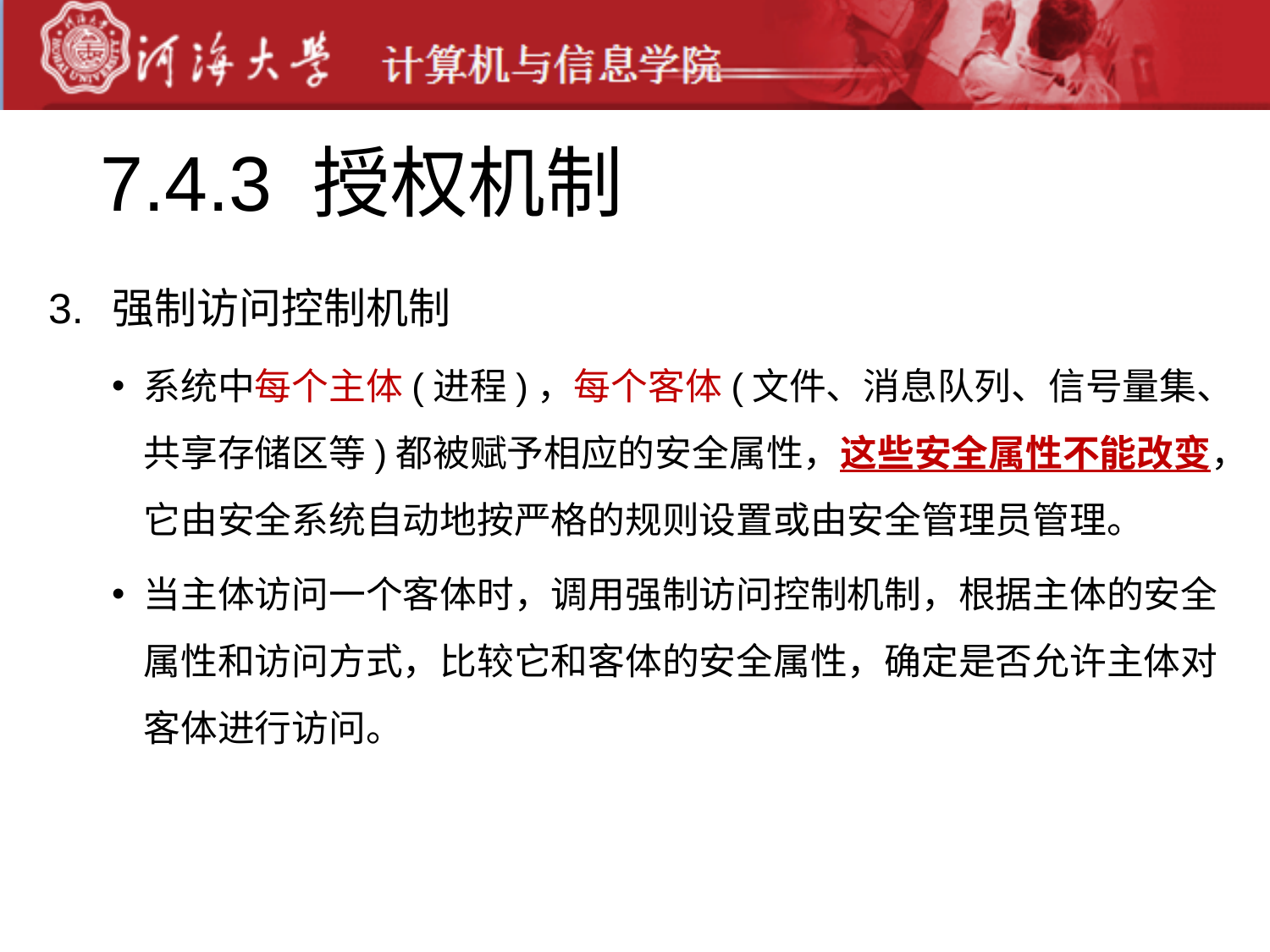

# 7.4.3 授权机制
强制访问控制机制
系统中每个主体(进程)，每个客体(文件、消息队列、信号量集、共享存储区等)都被赋予相应的安全属性，这些安全属性不能改变，它由安全系统自动地按严格的规则设置或由安全管理员管理。
当主体访问一个客体时，调用强制访问控制机制，根据主体的安全属性和访问方式，比较它和客体的安全属性，确定是否允许主体对客体进行访问。